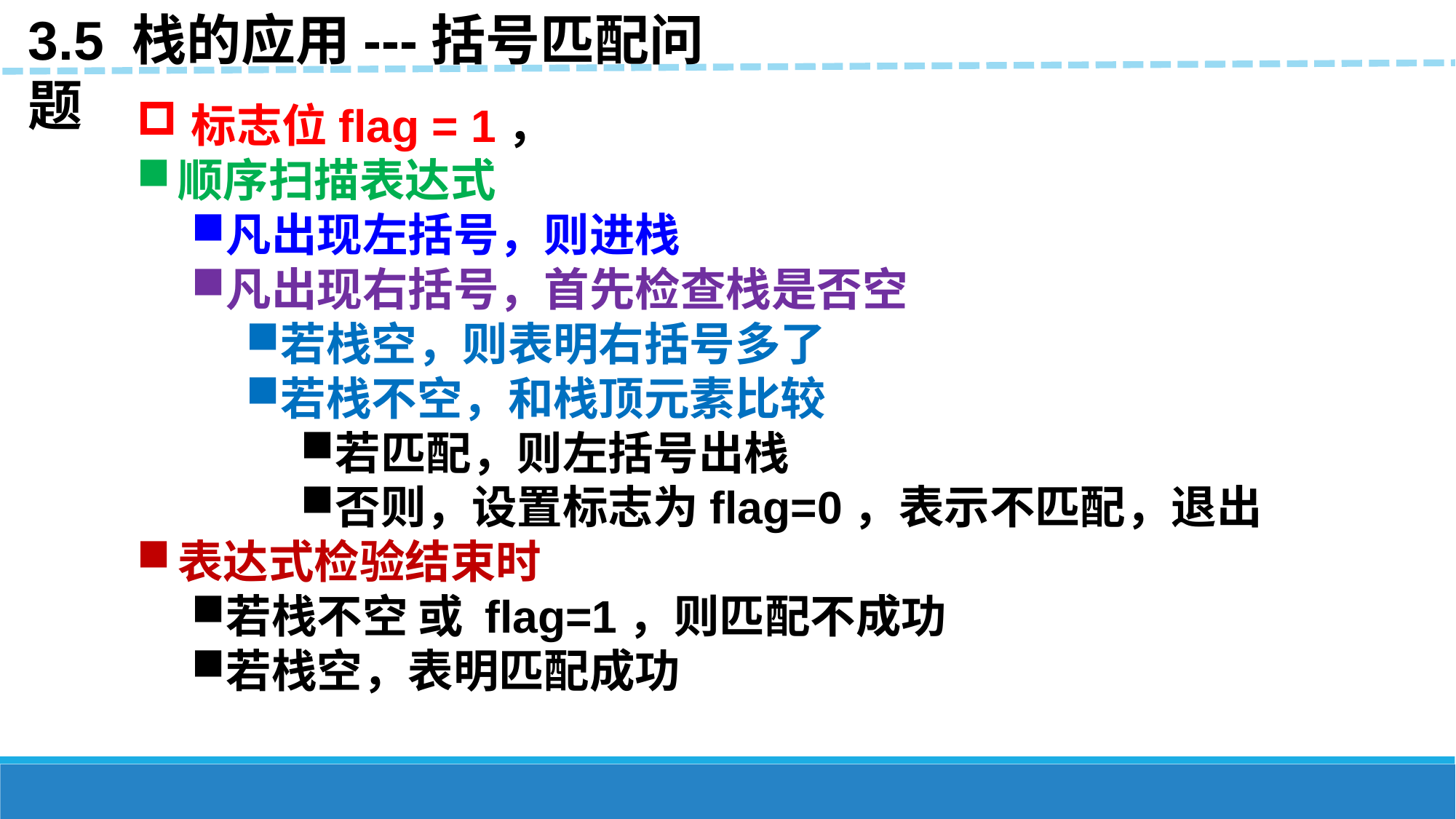

3.5 栈的应用---括号匹配问题
标志位flag = 1，
顺序扫描表达式
凡出现左括号，则进栈
凡出现右括号，首先检查栈是否空
若栈空，则表明右括号多了
若栈不空，和栈顶元素比较
若匹配，则左括号出栈
否则，设置标志为flag=0，表示不匹配，退出
表达式检验结束时
若栈不空 或 flag=1，则匹配不成功
若栈空，表明匹配成功